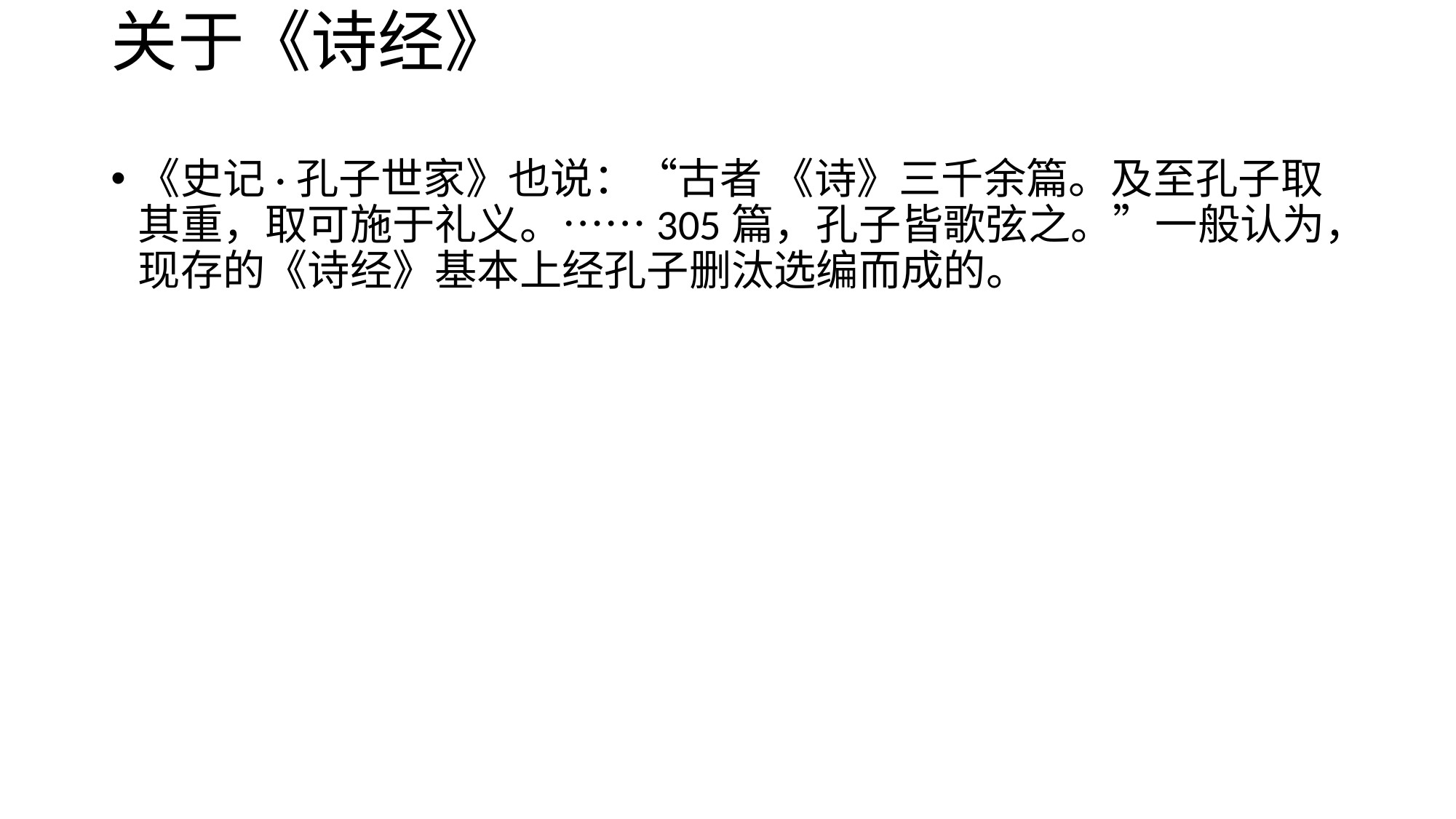

# 关于《诗经》
《史记·孔子世家》也说：“古者 《诗》三千余篇。及至孔子取其重，取可施于礼义。……305篇，孔子皆歌弦之。”一般认为，现存的《诗经》基本上经孔子删汰选编而成的。